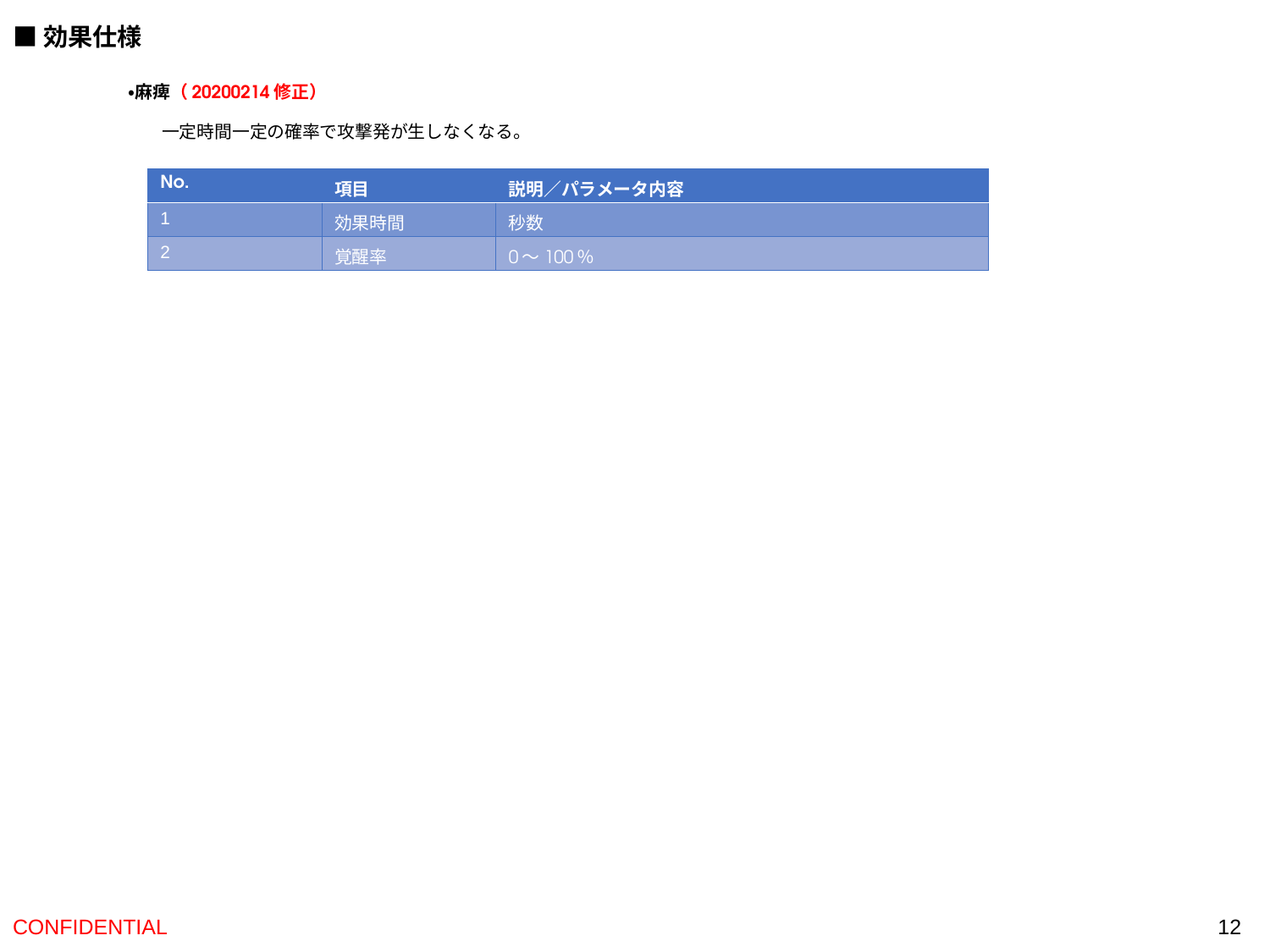

■効果仕様
・麻痺（20200214修正）
一定時間一定の確率で攻撃発が生しなくなる。
| No. | 項目 | 説明／パラメータ内容 |
| --- | --- | --- |
| 1 | 効果時間 | 秒数 |
| 2 | 覚醒率 | 0～100％ |
12
CONFIDENTIAL